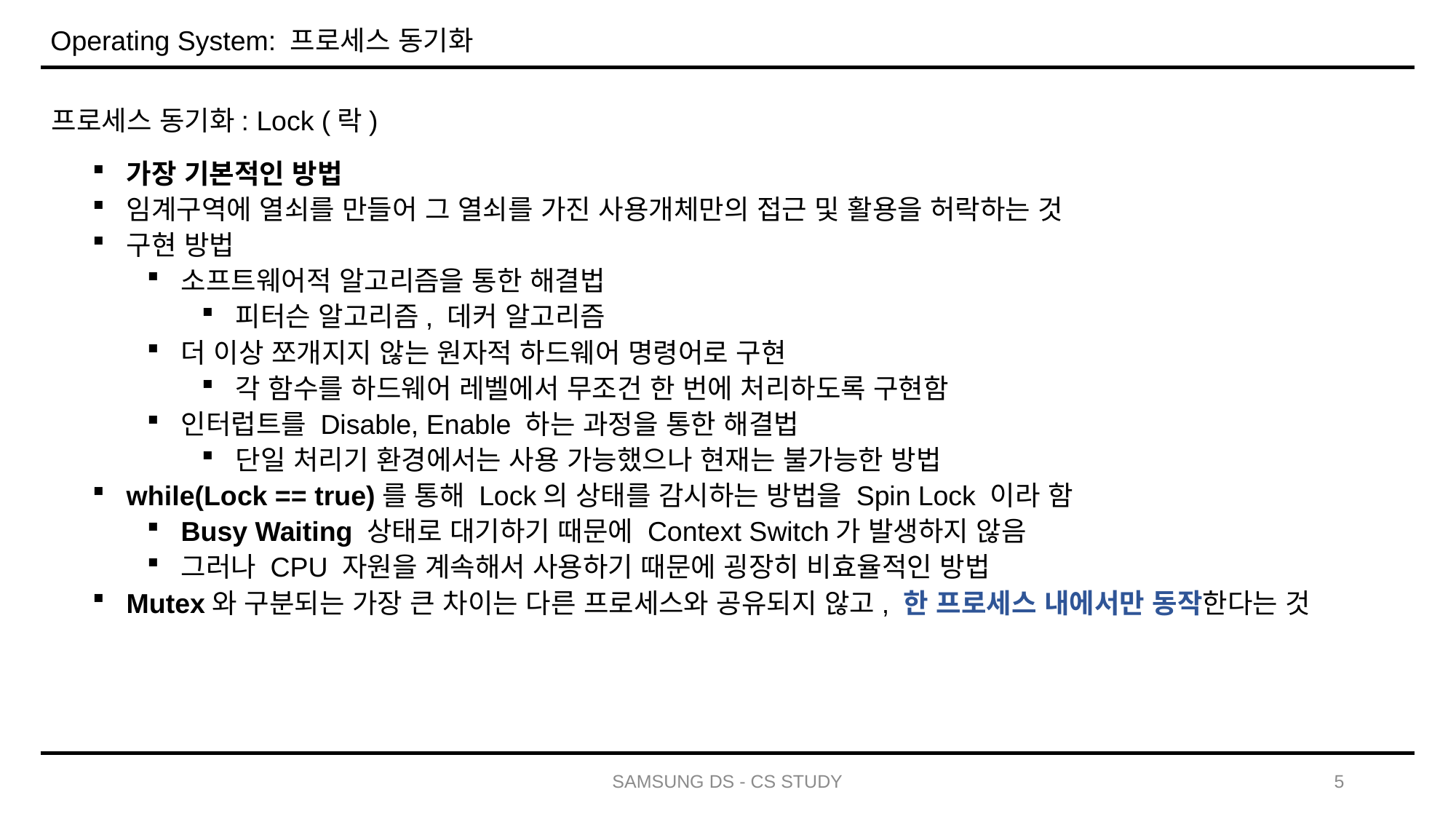

Operating System: 프로세스 동기화
프로세스 동기화: Lock (락)
가장 기본적인 방법
임계구역에 열쇠를 만들어 그 열쇠를 가진 사용개체만의 접근 및 활용을 허락하는 것
구현 방법
소프트웨어적 알고리즘을 통한 해결법
피터슨 알고리즘, 데커 알고리즘
더 이상 쪼개지지 않는 원자적 하드웨어 명령어로 구현
각 함수를 하드웨어 레벨에서 무조건 한 번에 처리하도록 구현함
인터럽트를 Disable, Enable 하는 과정을 통한 해결법
단일 처리기 환경에서는 사용 가능했으나 현재는 불가능한 방법
while(Lock == true)를 통해 Lock의 상태를 감시하는 방법을 Spin Lock 이라 함
Busy Waiting 상태로 대기하기 때문에 Context Switch가 발생하지 않음
그러나 CPU 자원을 계속해서 사용하기 때문에 굉장히 비효율적인 방법
Mutex와 구분되는 가장 큰 차이는 다른 프로세스와 공유되지 않고, 한 프로세스 내에서만 동작한다는 것
SAMSUNG DS - CS STUDY
5